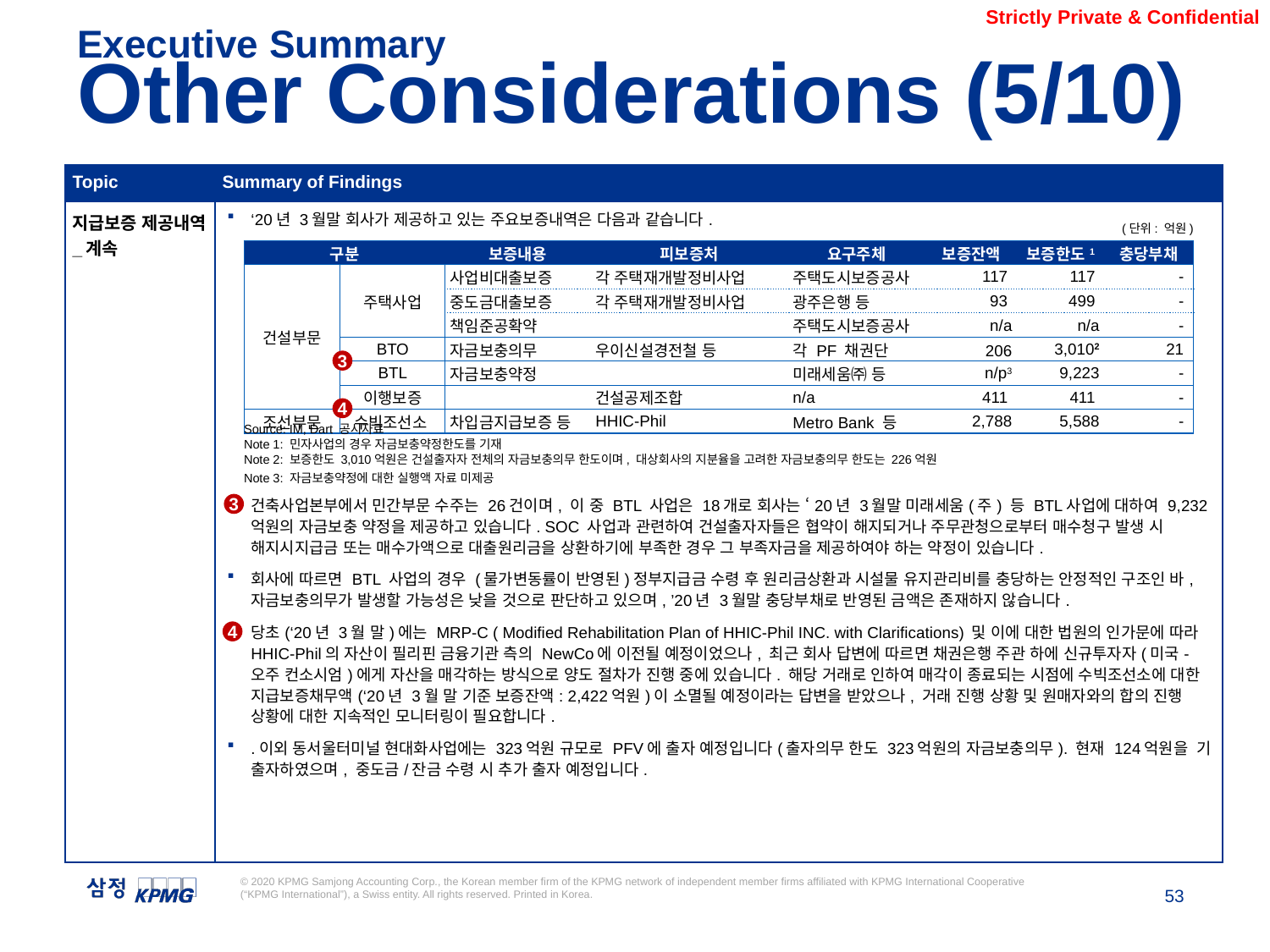

Executive Summary
Other Considerations (5/10)
| Topic | Summary of Findings |
| --- | --- |
| 지급보증 제공내역\_계속 | ‘20년 3월말 회사가 제공하고 있는 주요보증내역은 다음과 같습니다. 건축사업본부에서 민간부문 수주는 26건이며, 이 중 BTL 사업은 18개로 회사는 ‘20년 3월말 미래세움(주) 등 BTL사업에 대하여 9,232억원의 자금보충 약정을 제공하고 있습니다. SOC 사업과 관련하여 건설출자자들은 협약이 해지되거나 주무관청으로부터 매수청구 발생 시 해지시지급금 또는 매수가액으로 대출원리금을 상환하기에 부족한 경우 그 부족자금을 제공하여야 하는 약정이 있습니다. 회사에 따르면 BTL 사업의 경우 (물가변동률이 반영된)정부지급금 수령 후 원리금상환과 시설물 유지관리비를 충당하는 안정적인 구조인 바, 자금보충의무가 발생할 가능성은 낮을 것으로 판단하고 있으며, ’20년 3월말 충당부채로 반영된 금액은 존재하지 않습니다. 당초(‘20년 3월 말)에는 MRP-C ( Modified Rehabilitation Plan of HHIC-Phil INC. with Clarifications) 및 이에 대한 법원의 인가문에 따라 HHIC-Phil의 자산이 필리핀 금융기관 측의 NewCo에 이전될 예정이었으나, 최근 회사 답변에 따르면 채권은행 주관 하에 신규투자자(미국-오주 컨소시엄)에게 자산을 매각하는 방식으로 양도 절차가 진행 중에 있습니다. 해당 거래로 인하여 매각이 종료되는 시점에 수빅조선소에 대한 지급보증채무액(‘20년 3월 말 기준 보증잔액: 2,422억원)이 소멸될 예정이라는 답변을 받았으나, 거래 진행 상황 및 원매자와의 합의 진행 상황에 대한 지속적인 모니터링이 필요합니다. .이외 동서울터미널 현대화사업에는 323억원 규모로 PFV에 출자 예정입니다(출자의무 한도 323억원의 자금보충의무). 현재 124억원을 기 출자하였으며, 중도금/잔금 수령 시 추가 출자 예정입니다. |
(단위: 억원)
| 구분 |  | 보증내용 | 피보증처 | 요구주체 | 보증잔액 | 보증한도1 | 충당부채 |
| --- | --- | --- | --- | --- | --- | --- | --- |
| 건설부문 | 주택사업 | 사업비대출보증 | 각 주택재개발정비사업 | 주택도시보증공사 | 117 | 117 | - |
|  |  | 중도금대출보증 | 각 주택재개발정비사업 | 광주은행 등 | 93 | 499 | - |
|  |  | 책임준공확약 |  | 주택도시보증공사 | n/a | n/a | - |
|  | BTO | 자금보충의무 | 우이신설경전철 등 | 각 PF 채권단 | 206 | 3,0102 | 21 |
|  | BTL | 자금보충약정 |  | 미래세움㈜ 등 | n/p3 | 9,223 | - |
|  | 이행보증 |  | 건설공제조합 | n/a | 411 | 411 | - |
| 조선부문 | 수빅조선소 | 차입금지급보증 등 | HHIC-Phil | Metro Bank 등 | 2,788 | 5,588 | - |
3
4
Source: IM, Dart 공시자료
Note 1: 민자사업의 경우 자금보충약정한도를 기재
Note 2: 보증한도 3,010억원은 건설출자자 전체의 자금보충의무 한도이며, 대상회사의 지분율을 고려한 자금보충의무 한도는 226억원
Note 3: 자금보충약정에 대한 실행액 자료 미제공
3
4